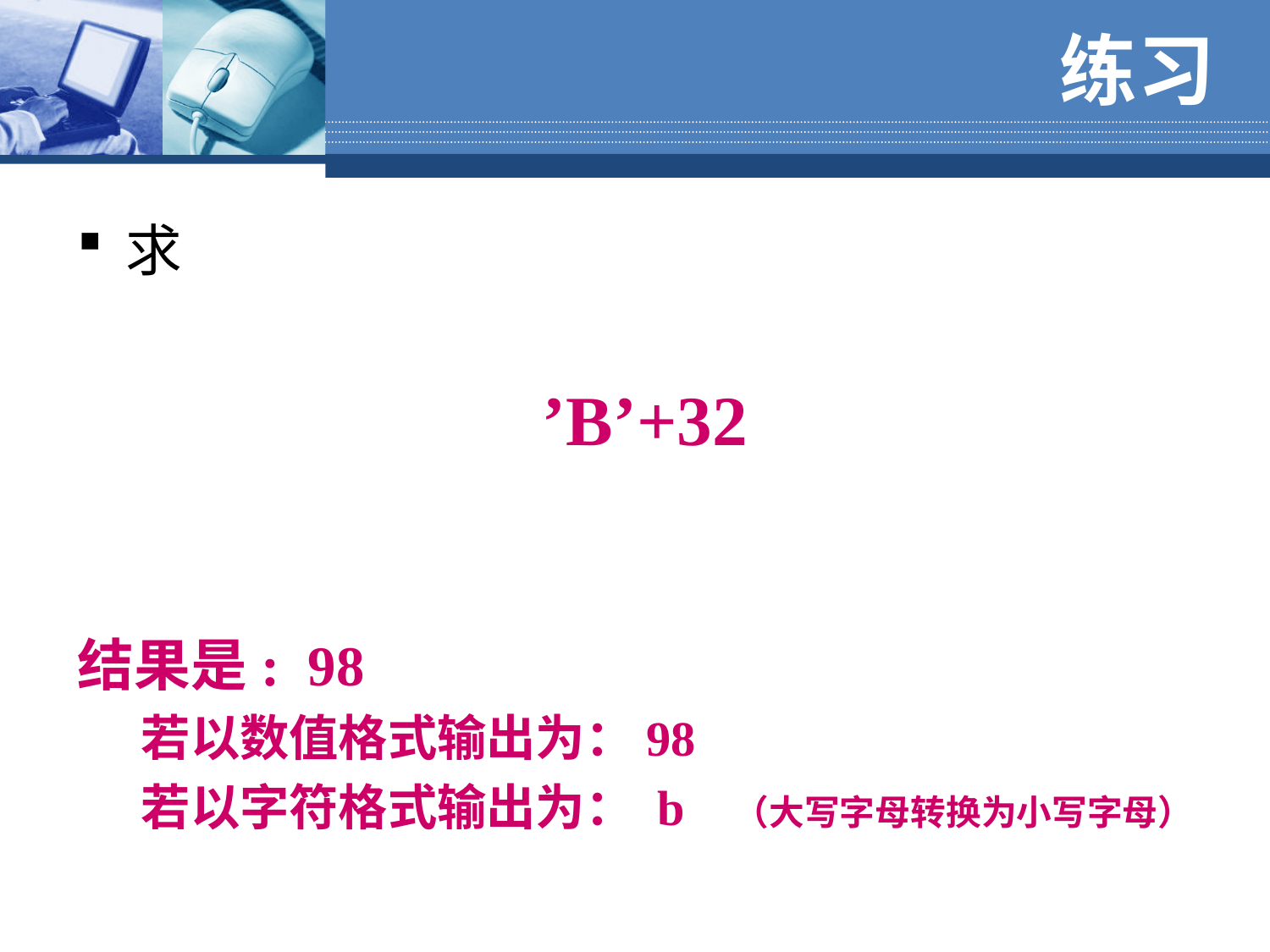

# 练习
求

   ’B’+32

结果是:  98
若以数值格式输出为：98
若以字符格式输出为： b   （大写字母转换为小写字母）